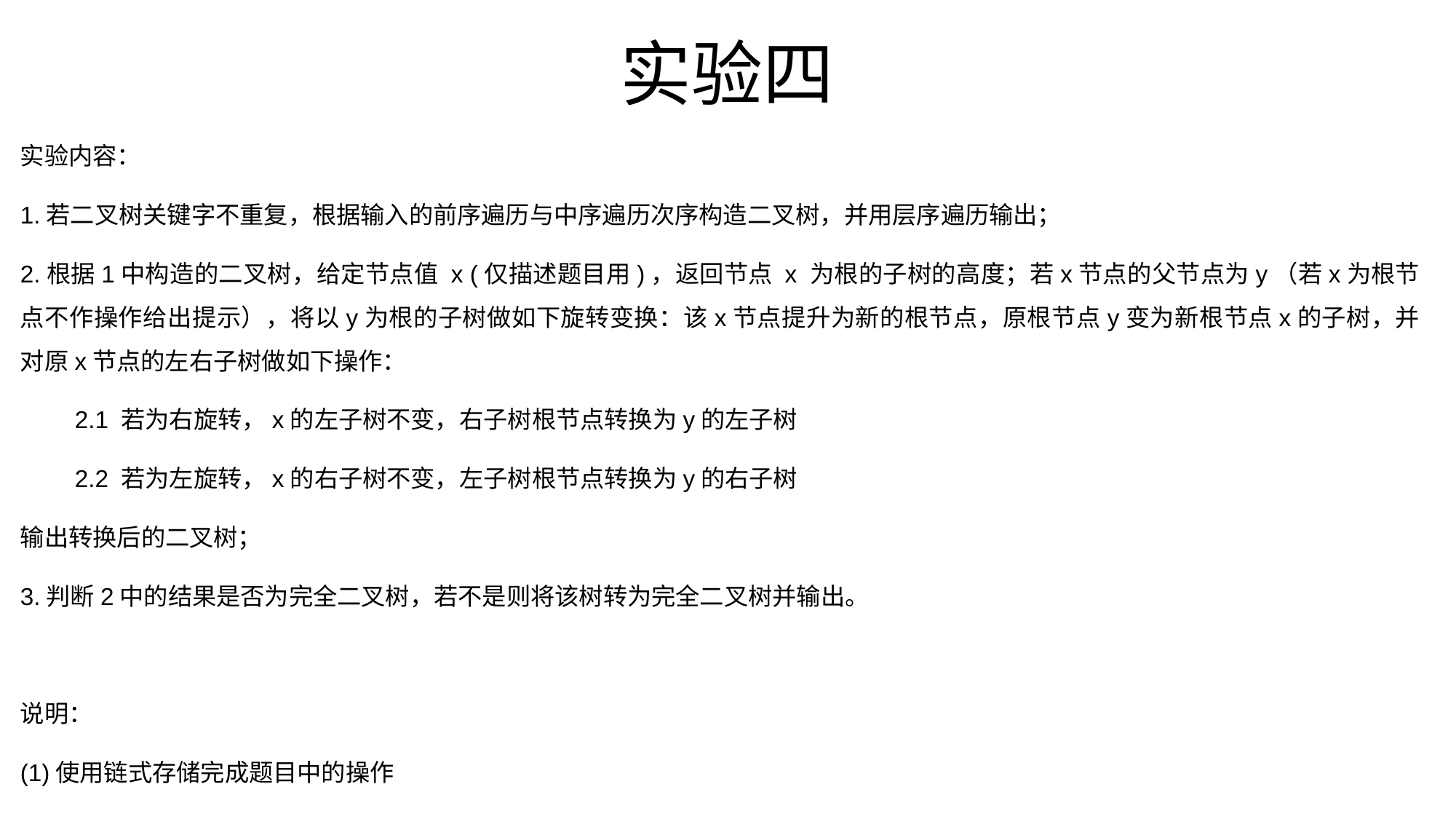

# 实验四
实验内容：
1.若二叉树关键字不重复，根据输入的前序遍历与中序遍历次序构造二叉树，并用层序遍历输出；
2.根据1中构造的二叉树，给定节点值 x (仅描述题目用)，返回节点 x 为根的子树的高度；若x节点的父节点为y（若x为根节点不作操作给出提示），将以y为根的子树做如下旋转变换：该x节点提升为新的根节点，原根节点y变为新根节点x的子树，并对原x节点的左右子树做如下操作：
2.1 若为右旋转，x的左子树不变，右子树根节点转换为y的左子树
2.2 若为左旋转，x的右子树不变，左子树根节点转换为y的右子树
输出转换后的二叉树；
3.判断2中的结果是否为完全二叉树，若不是则将该树转为完全二叉树并输出。

说明：
(1)使用链式存储完成题目中的操作
(2)每问以层序遍历进行输出，输出时将结点的左右孩子结点在括号内输出，若为空则输出#